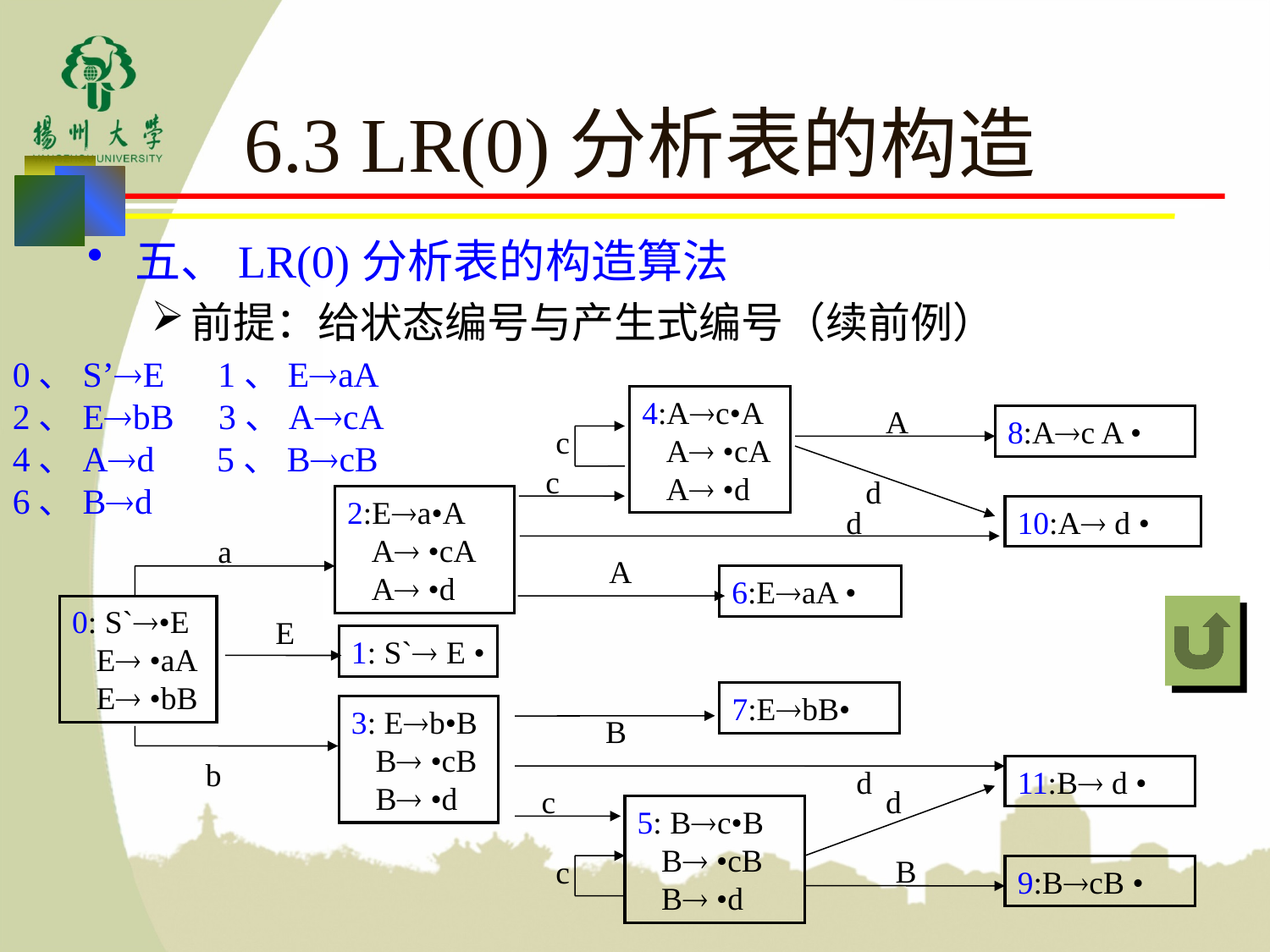

# 6.3 LR(0)分析表的构造
五、LR(0)分析表的构造算法
前提：给状态编号与产生式编号（续前例）
0、S’→E      1、E→aA
2、E→bB     3、A→cA
4、A→d       5、B→cB
6、B→d
4:A→c•A
   A→ •cA
   A→ •d
 A
8:A→c A •
 c

 c

 d
2:E→a•A
   A→ •cA
   A→ •d

 d
10:A→ d •
 a

 A

6:E→aA •
0: S`→•E
   E→ •aA
   E→ •bB

 E
1: S`→ E •

7:E→bB•
3: E→b•B
   B→ •cB
   B→ •d
 B

 b
 d
11:B→ d •

 c
 d

5: B→c•B
   B→ •cB
   B→ •d

 B
 c

9:B→cB •

54